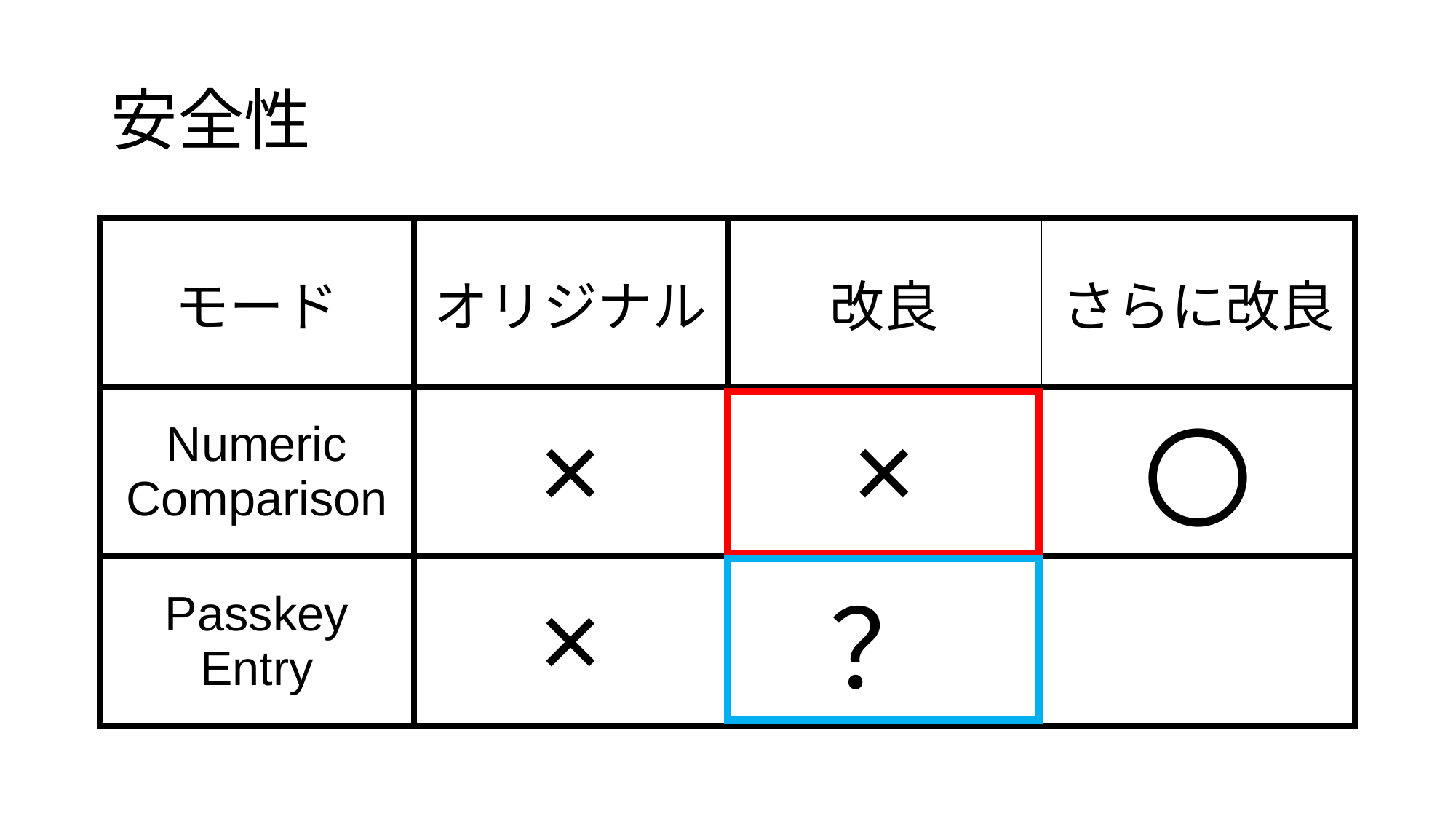

# 安全性
| モード | オリジナル | 改良 | さらに改良 |
| --- | --- | --- | --- |
| Numeric Comparison | × | × | 〇 |
| Passkey Entry | × | ？ |  |